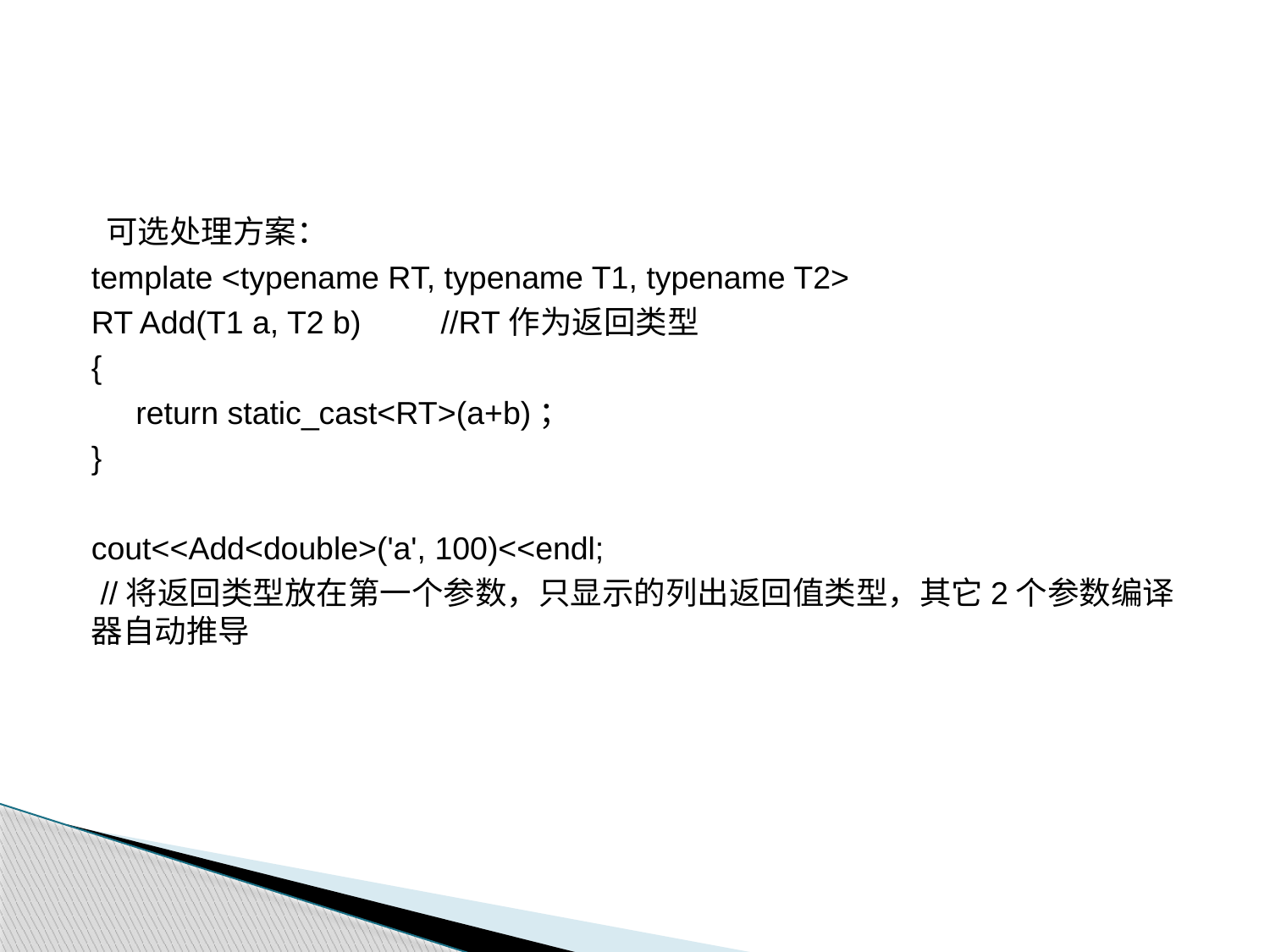

#
 可选处理方案：
template <typename RT, typename T1, typename T2>
RT Add(T1 a, T2 b)         //RT作为返回类型
{
     return static_cast<RT>(a+b)；
}

cout<<Add<double>('a', 100)<<endl;
 //将返回类型放在第一个参数，只显示的列出返回值类型，其它2个参数编译器自动推导